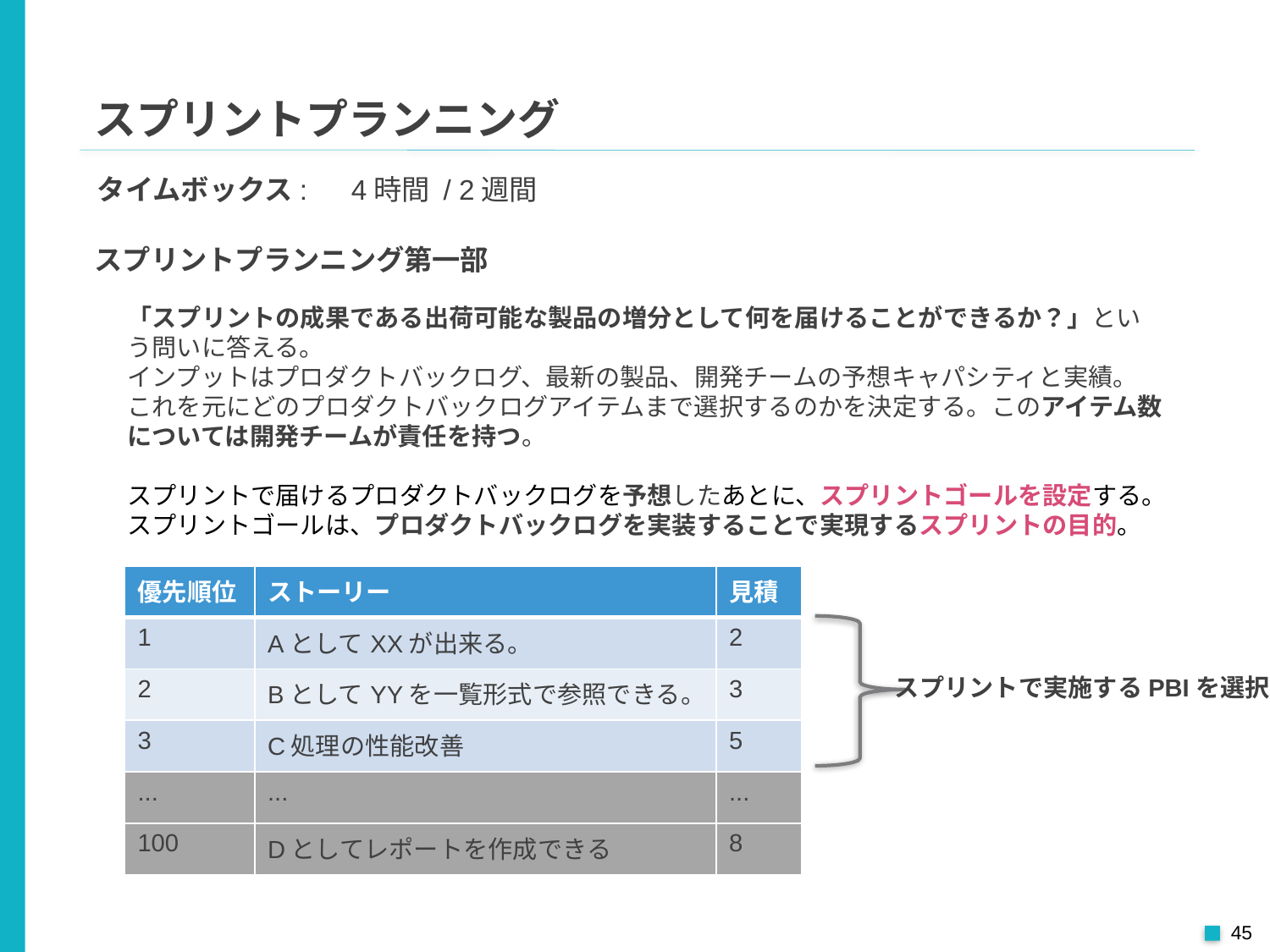

スプリントプランニング
タイムボックス:	4時間 / 2週間
スプリントプランニング第一部
「スプリントの成果である出荷可能な製品の増分として何を届けることができるか？」という問いに答える。
インプットはプロダクトバックログ、最新の製品、開発チームの予想キャパシティと実績。
これを元にどのプロダクトバックログアイテムまで選択するのかを決定する。このアイテム数については開発チームが責任を持つ。

スプリントで届けるプロダクトバックログを予想したあとに、スプリントゴールを設定する。
スプリントゴールは、プロダクトバックログを実装することで実現するスプリントの目的。

| 優先順位 | ストーリー | 見積 |
| --- | --- | --- |
| 1 | AとしてXXが出来る。 | 2 |
| 2 | BとしてYYを一覧形式で参照できる。 | 3 |
| 3 | C処理の性能改善 | 5 |
| ... | ... | ... |
| 100 | Dとしてレポートを作成できる | 8 |

スプリントで実施するPBIを選択